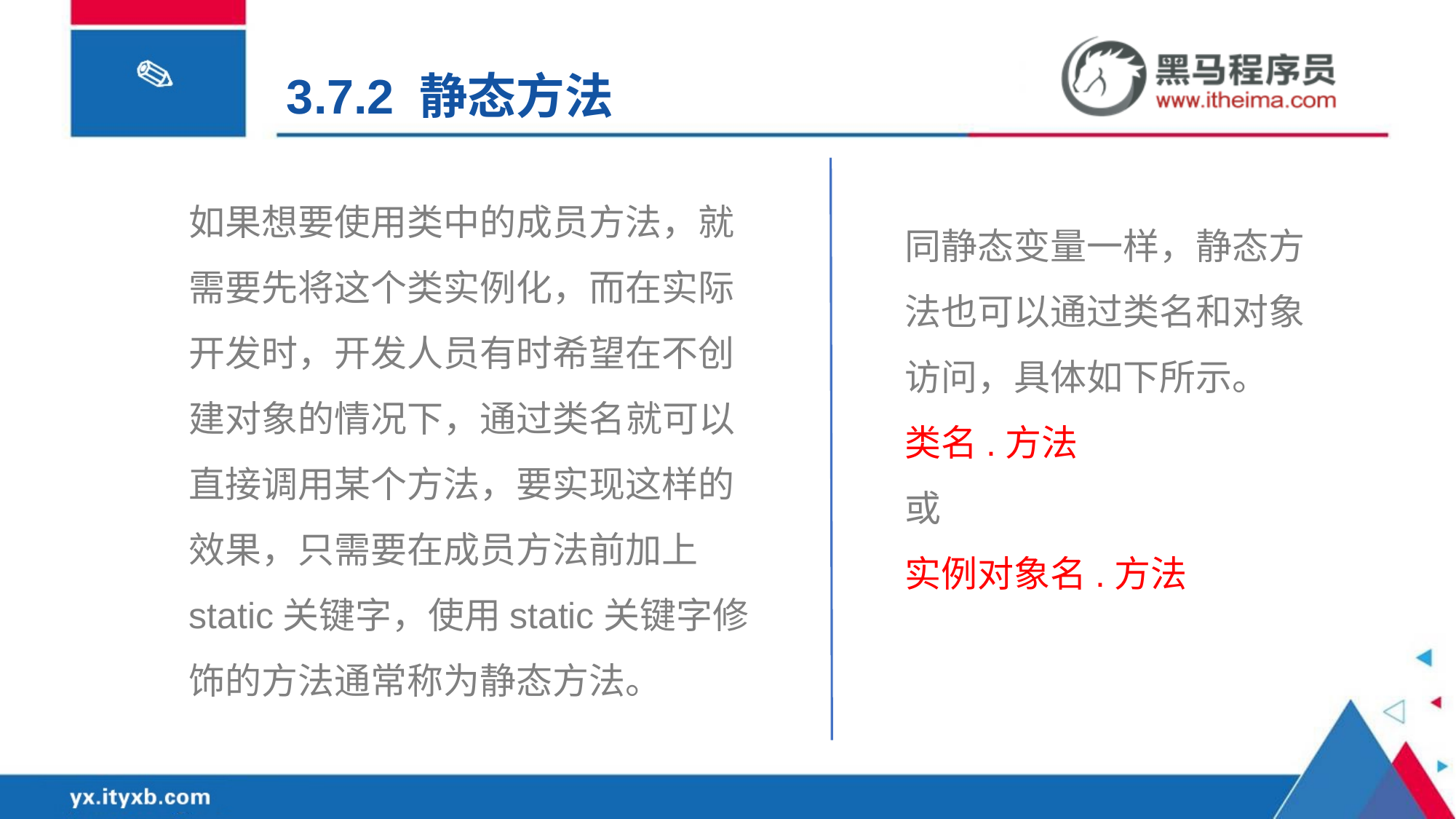

3.7.2 静态方法
如果想要使用类中的成员方法，就需要先将这个类实例化，而在实际开发时，开发人员有时希望在不创建对象的情况下，通过类名就可以直接调用某个方法，要实现这样的效果，只需要在成员方法前加上static关键字，使用static关键字修饰的方法通常称为静态方法。
同静态变量一样，静态方法也可以通过类名和对象访问，具体如下所示。
类名.方法
或
实例对象名.方法